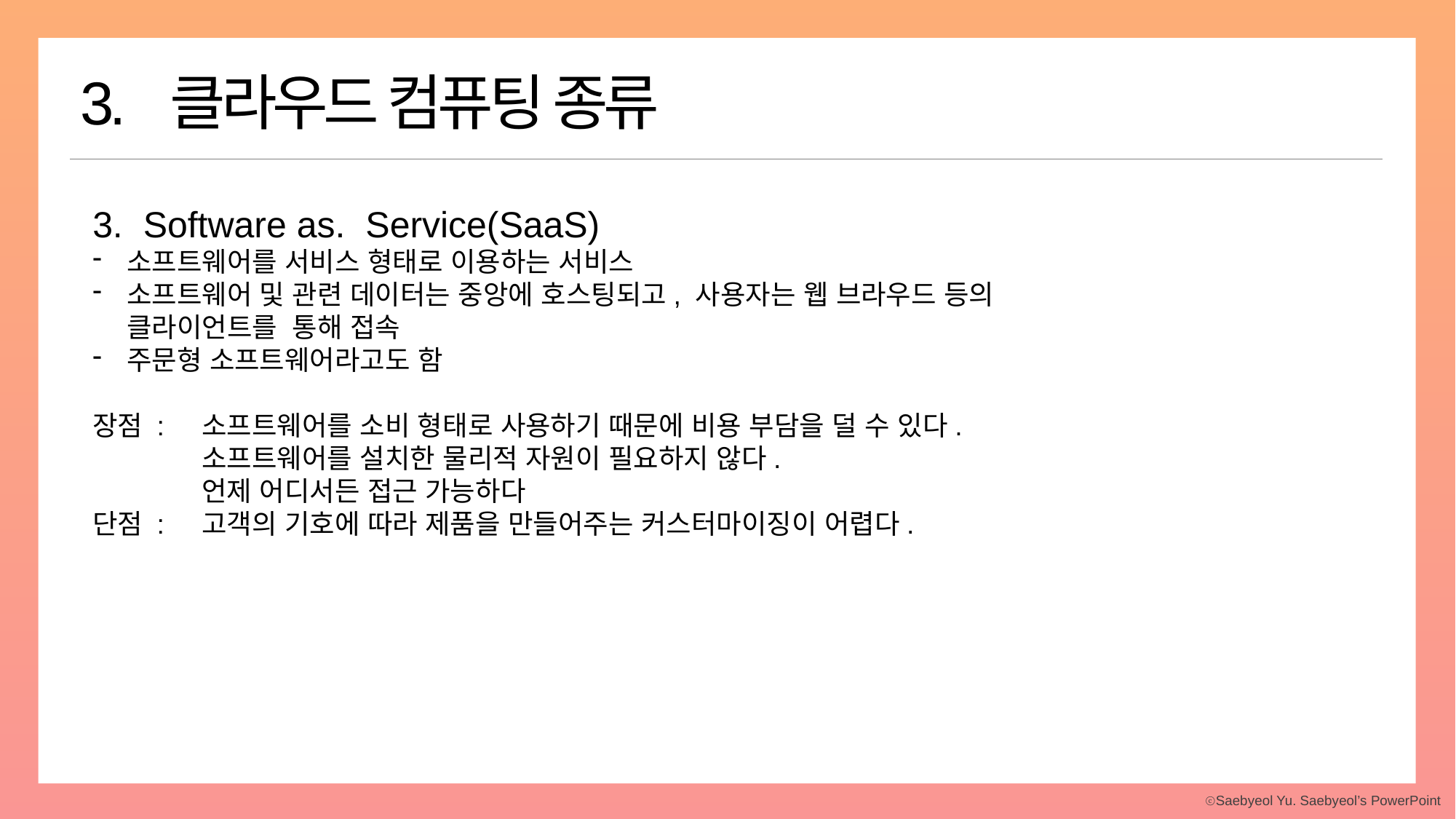

3.  클라우드 컴퓨팅 종류
3.  Software as.  Service(SaaS)
소프트웨어를 서비스 형태로 이용하는 서비스
소프트웨어 및 관련 데이터는 중앙에 호스팅되고, 사용자는 웹 브라우드 등의 클라이언트를  통해 접속
주문형 소프트웨어라고도 함

장점 :  	소프트웨어를 소비 형태로 사용하기 때문에 비용 부담을 덜 수 있다.
	소프트웨어를 설치한 물리적 자원이 필요하지 않다.
	언제 어디서든 접근 가능하다
단점 : 	고객의 기호에 따라 제품을 만들어주는 커스터마이징이 어렵다.